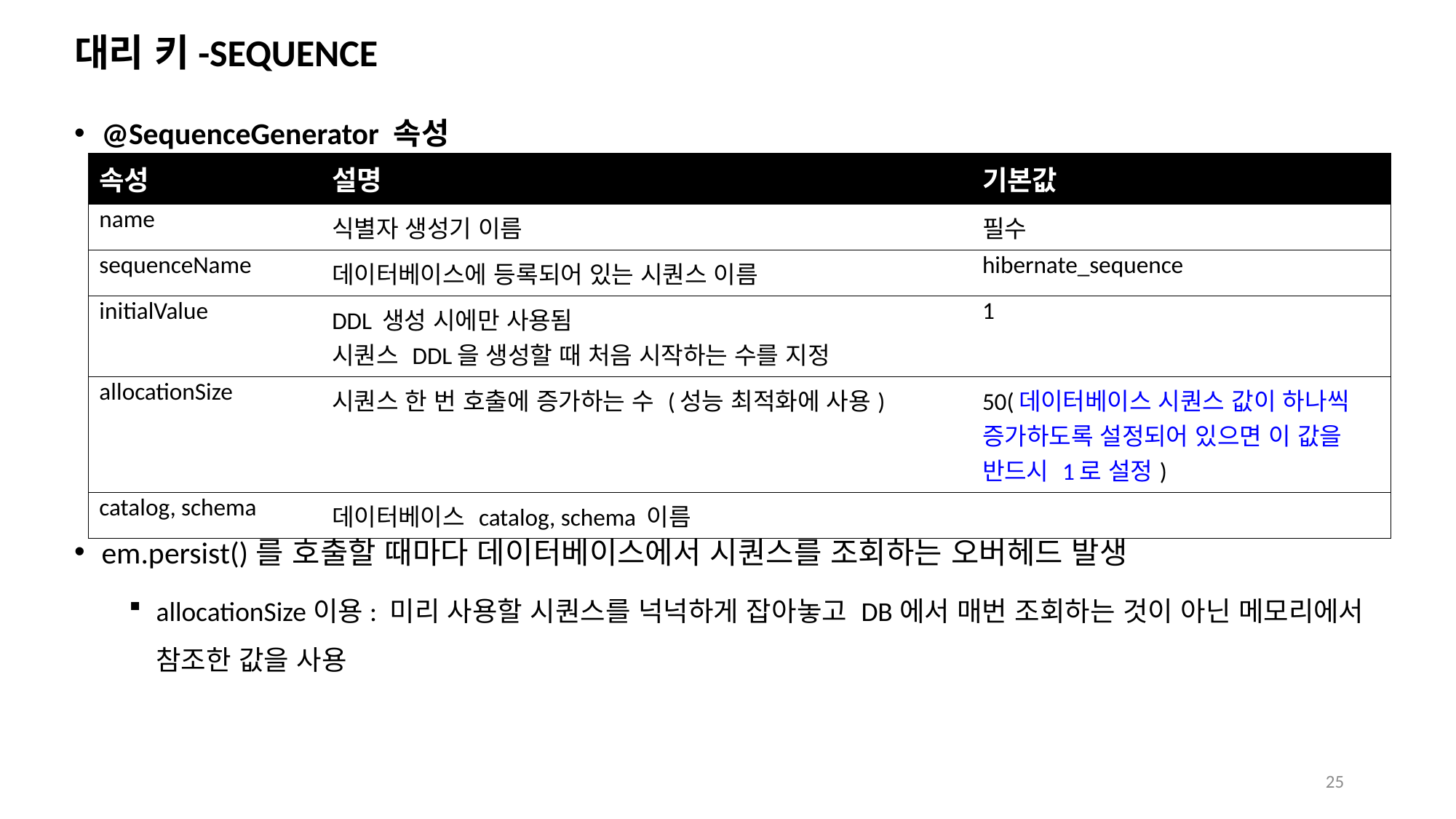

# 대리 키-SEQUENCE
@SequenceGenerator 속성

em.persist()를 호출할 때마다 데이터베이스에서 시퀀스를 조회하는 오버헤드 발생
allocationSize이용: 미리 사용할 시퀀스를 넉넉하게 잡아놓고 DB에서 매번 조회하는 것이 아닌 메모리에서 참조한 값을 사용

| 속성 | 설명 | 기본값 |
| --- | --- | --- |
| name | 식별자 생성기 이름 | 필수 |
| sequenceName | 데이터베이스에 등록되어 있는 시퀀스 이름 | hibernate\_sequence |
| initialValue | DDL 생성 시에만 사용됨 시퀀스 DDL을 생성할 때 처음 시작하는 수를 지정 | 1 |
| allocationSize | 시퀀스 한 번 호출에 증가하는 수 (성능 최적화에 사용) | 50(데이터베이스 시퀀스 값이 하나씩 증가하도록 설정되어 있으면 이 값을 반드시 1로 설정) |
| catalog, schema | 데이터베이스 catalog, schema 이름 |  |
25